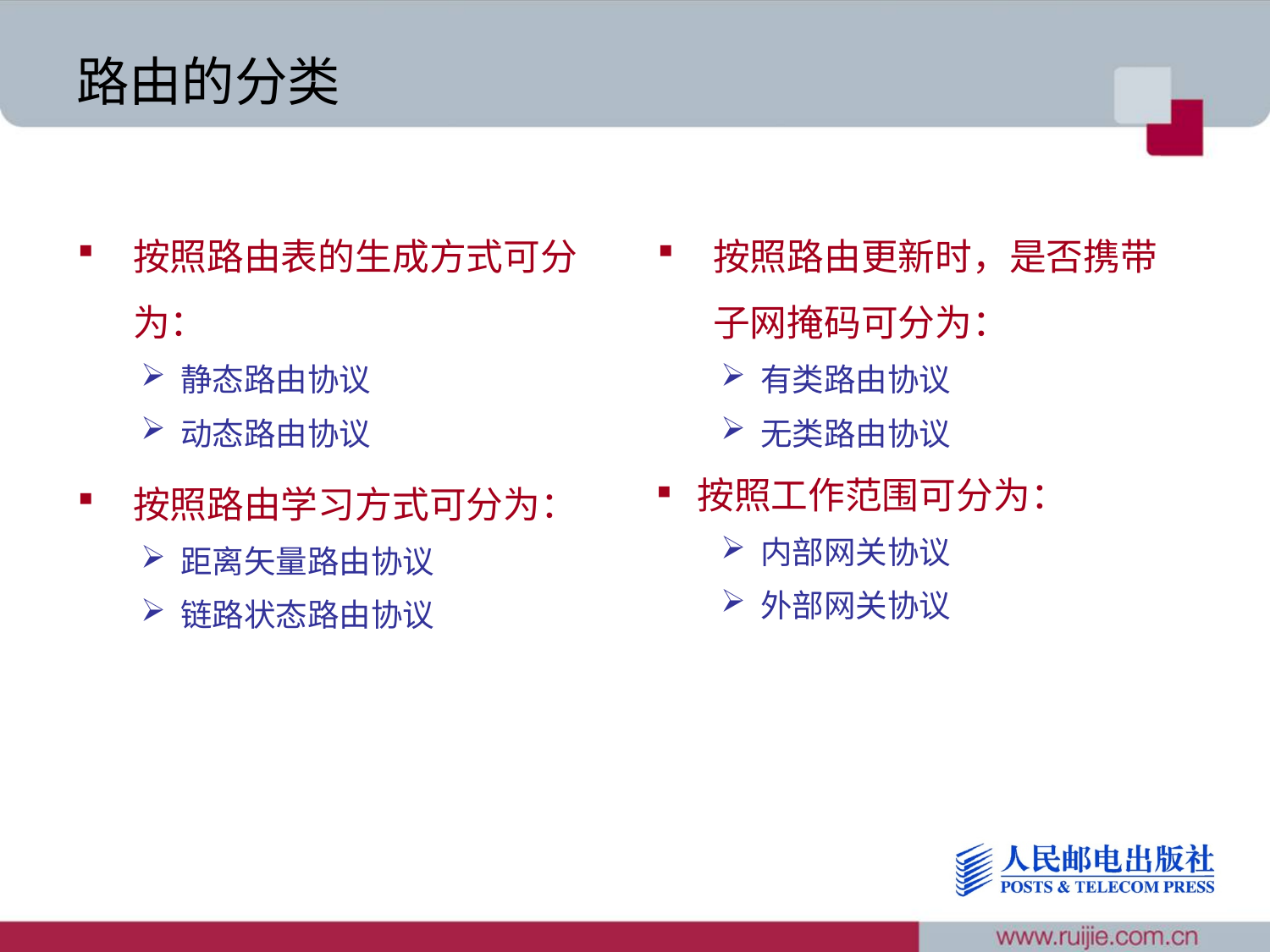

# 路由的分类
按照路由表的生成方式可分为：
静态路由协议
动态路由协议
按照路由学习方式可分为：
距离矢量路由协议
链路状态路由协议
按照路由更新时，是否携带子网掩码可分为：
有类路由协议
无类路由协议
按照工作范围可分为：
内部网关协议
外部网关协议